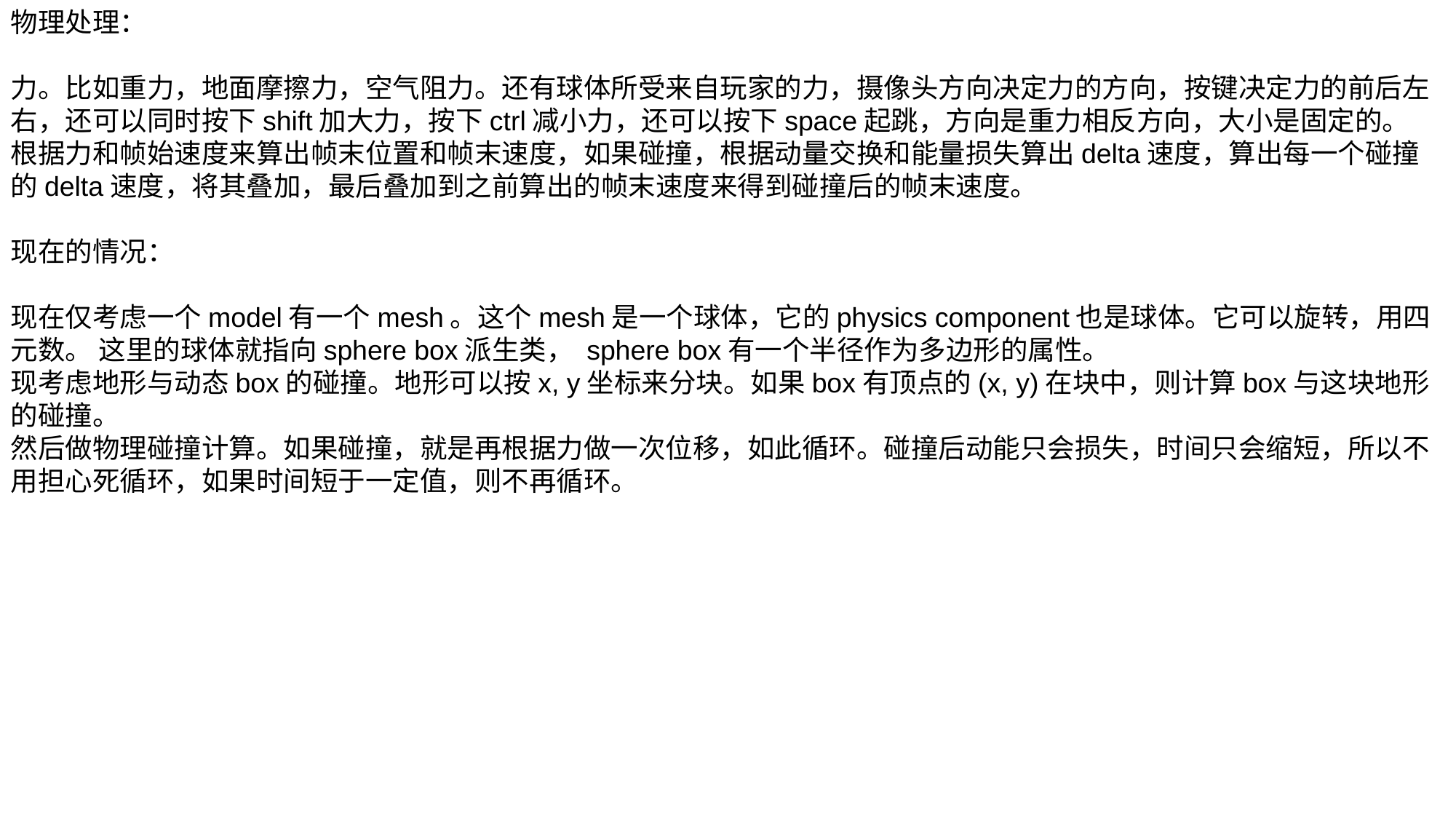

物理处理：

力。比如重力，地面摩擦力，空气阻力。还有球体所受来自玩家的力，摄像头方向决定力的方向，按键决定力的前后左右，还可以同时按下shift加大力，按下ctrl减小力，还可以按下space起跳，方向是重力相反方向，大小是固定的。
根据力和帧始速度来算出帧末位置和帧末速度，如果碰撞，根据动量交换和能量损失算出delta速度，算出每一个碰撞的delta速度，将其叠加，最后叠加到之前算出的帧末速度来得到碰撞后的帧末速度。

现在的情况：
现在仅考虑一个model有一个mesh。这个mesh是一个球体，它的physics component也是球体。它可以旋转，用四元数。 这里的球体就指向sphere box派生类， sphere box有一个半径作为多边形的属性。
现考虑地形与动态box的碰撞。地形可以按x, y坐标来分块。如果box有顶点的(x, y)在块中，则计算box与这块地形的碰撞。
然后做物理碰撞计算。如果碰撞，就是再根据力做一次位移，如此循环。碰撞后动能只会损失，时间只会缩短，所以不用担心死循环，如果时间短于一定值，则不再循环。